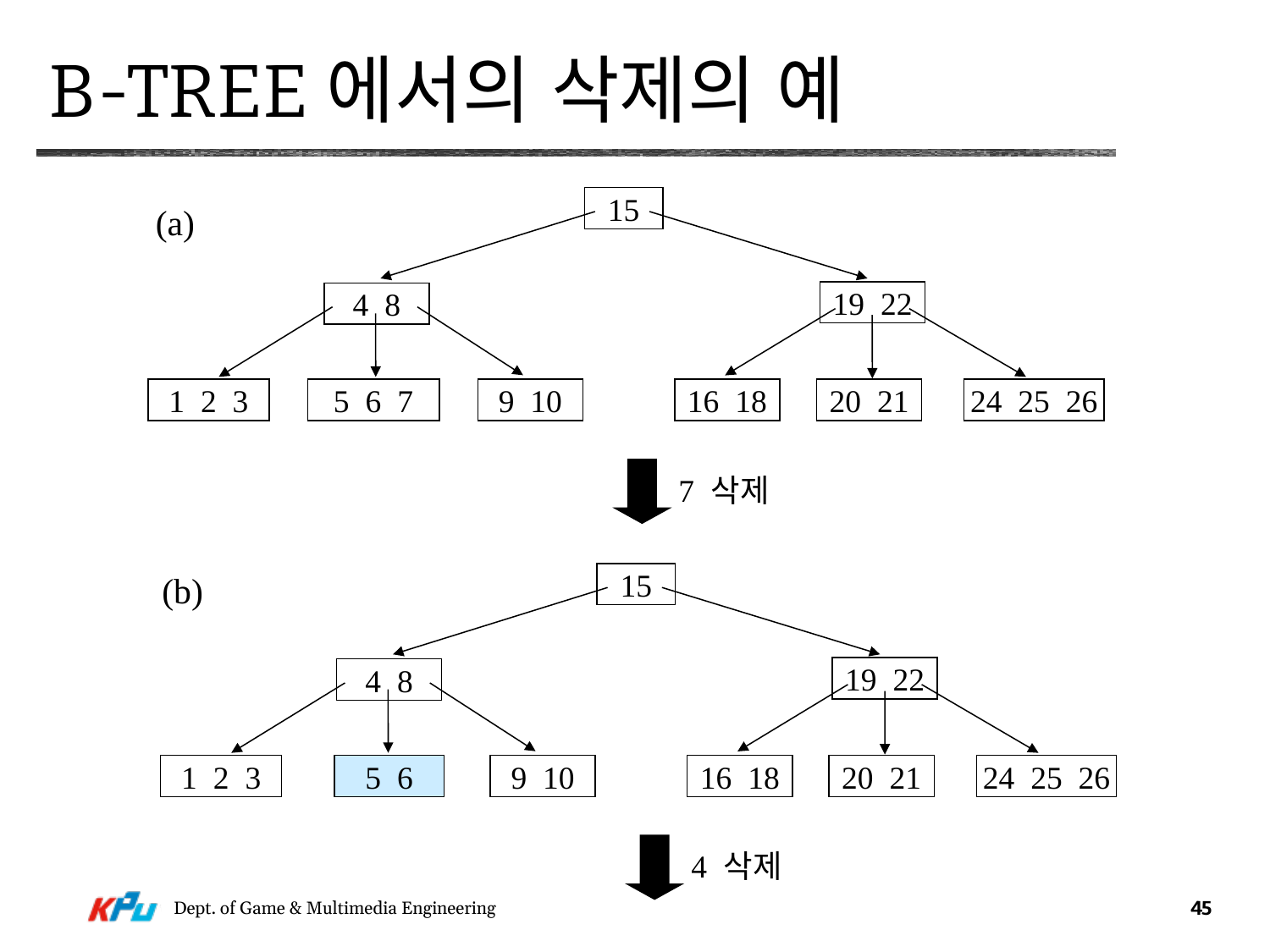

# B-tree에서의 삭제의 예

15
(a)

19  22
4  8

1  2  3
5  6  7
9  10
16  18
20  21
24  25  26

7 삭제
(b)
15

19  22
4  8

1  2  3
5  6
9  10
16  18
20  21
24  25  26

4 삭제
Dept. of Game & Multimedia Engineering
45